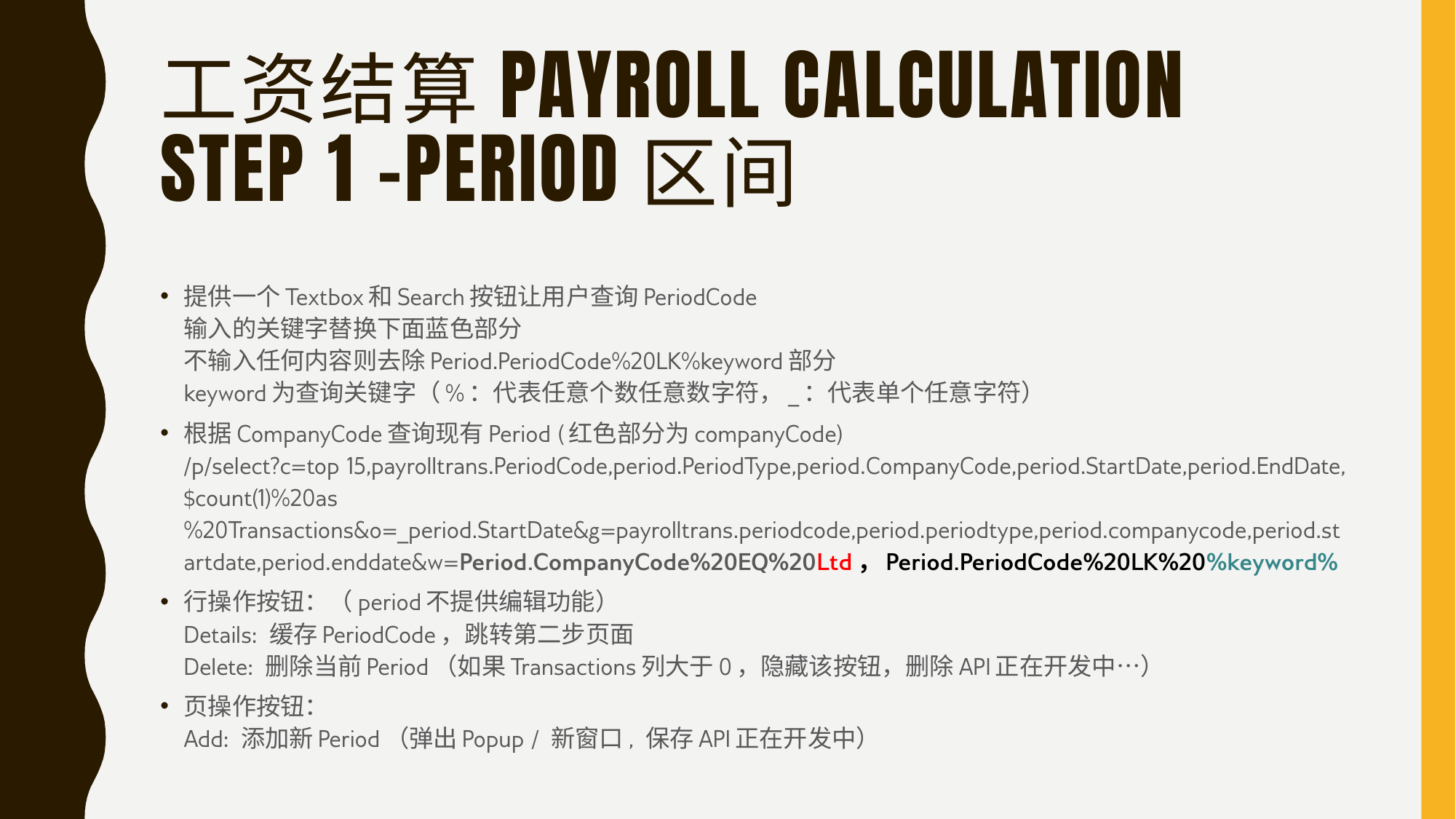

# 工资结算Payroll calculation Step 1 –Period区间
提供一个Textbox和Search按钮让用户查询PeriodCode
输入的关键字替换下面蓝色部分
不输入任何内容则去除Period.PeriodCode%20LK%keyword部分
keyword为查询关键字（%：代表任意个数任意数字符，_：代表单个任意字符）
根据CompanyCode查询现有Period (红色部分为companyCode)
/p/select?c=top 15,payrolltrans.PeriodCode,period.PeriodType,period.CompanyCode,period.StartDate,period.EndDate,$count(1)%20as%20Transactions&o=_period.StartDate&g=payrolltrans.periodcode,period.periodtype,period.companycode,period.startdate,period.enddate&w=Period.CompanyCode%20EQ%20Ltd，Period.PeriodCode%20LK%20%keyword%
行操作按钮：（period不提供编辑功能）
Details: 缓存PeriodCode，跳转第二步页面
Delete: 删除当前Period（如果Transactions列大于0，隐藏该按钮，删除API正在开发中…）
页操作按钮：
Add: 添加新Period（弹出Popup / 新窗口, 保存API正在开发中）